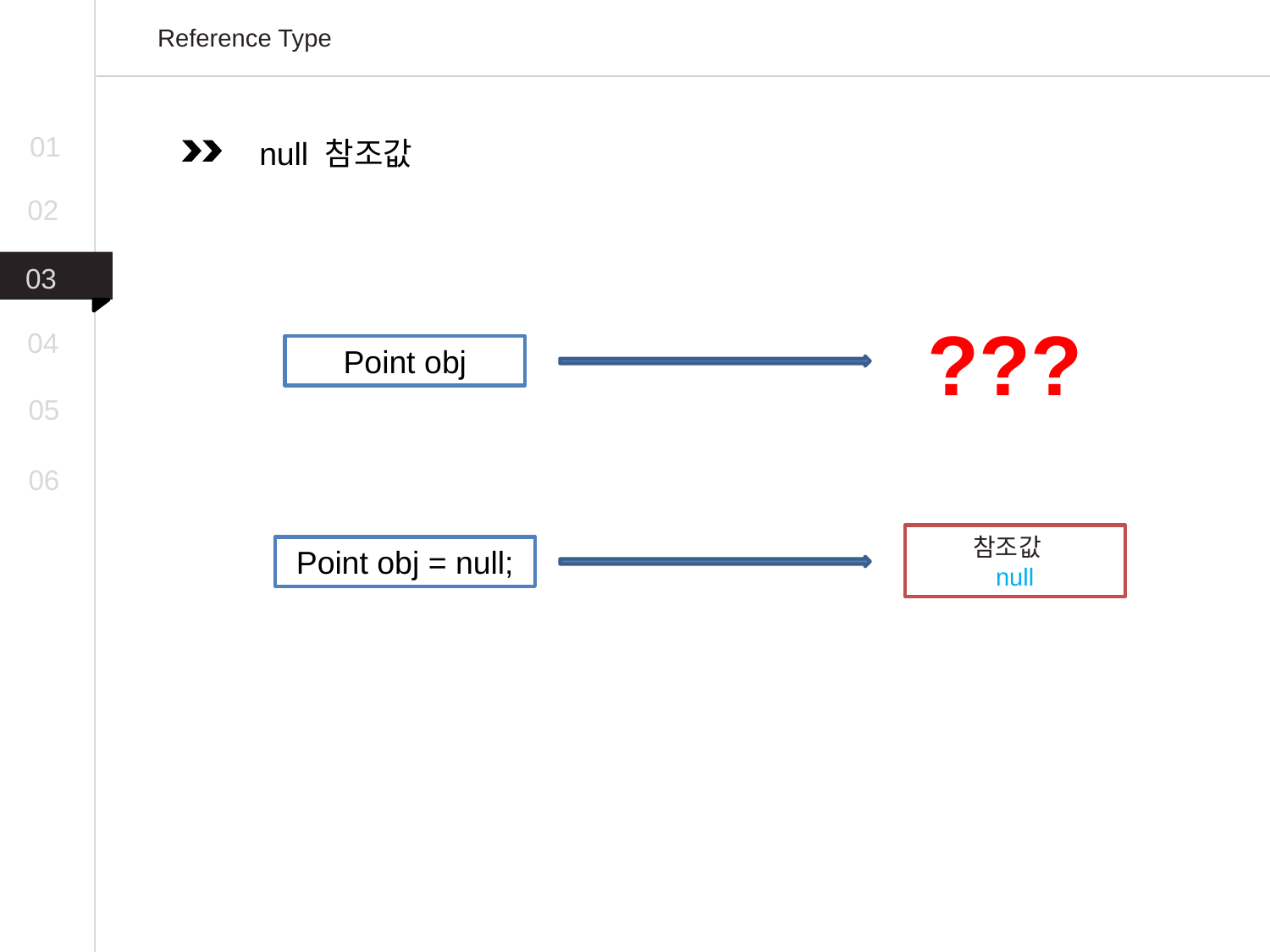

Reference Type
01
 null 참조값

02

03

???
04
Point obj

05
06
         참조값
null
Point obj = null;